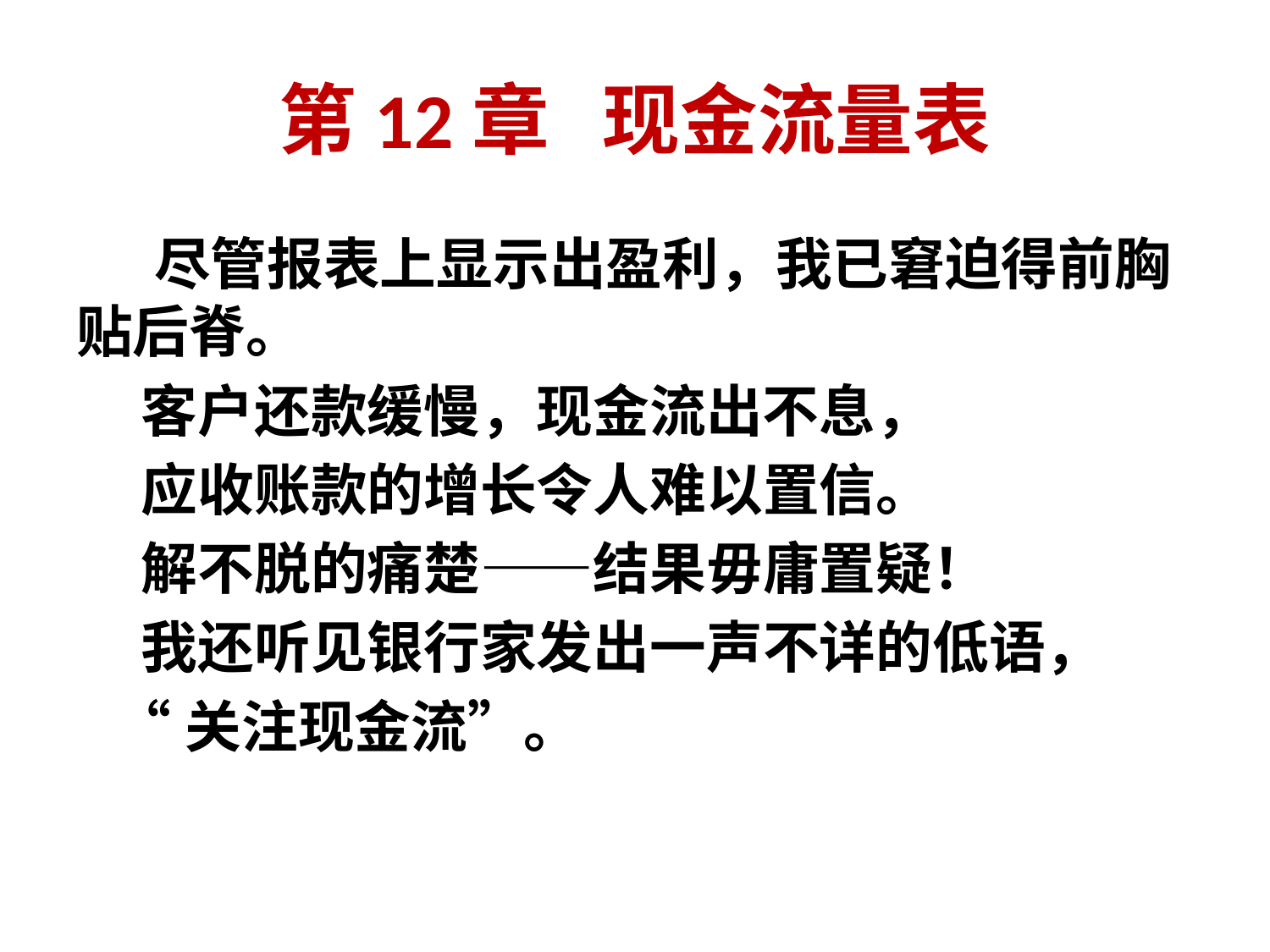

# 第12章   现金流量表
     尽管报表上显示出盈利，我已窘迫得前胸贴后脊。
    客户还款缓慢，现金流出不息，
    应收账款的增长令人难以置信。
    解不脱的痛楚——结果毋庸置疑！
    我还听见银行家发出一声不详的低语，
   “关注现金流”。